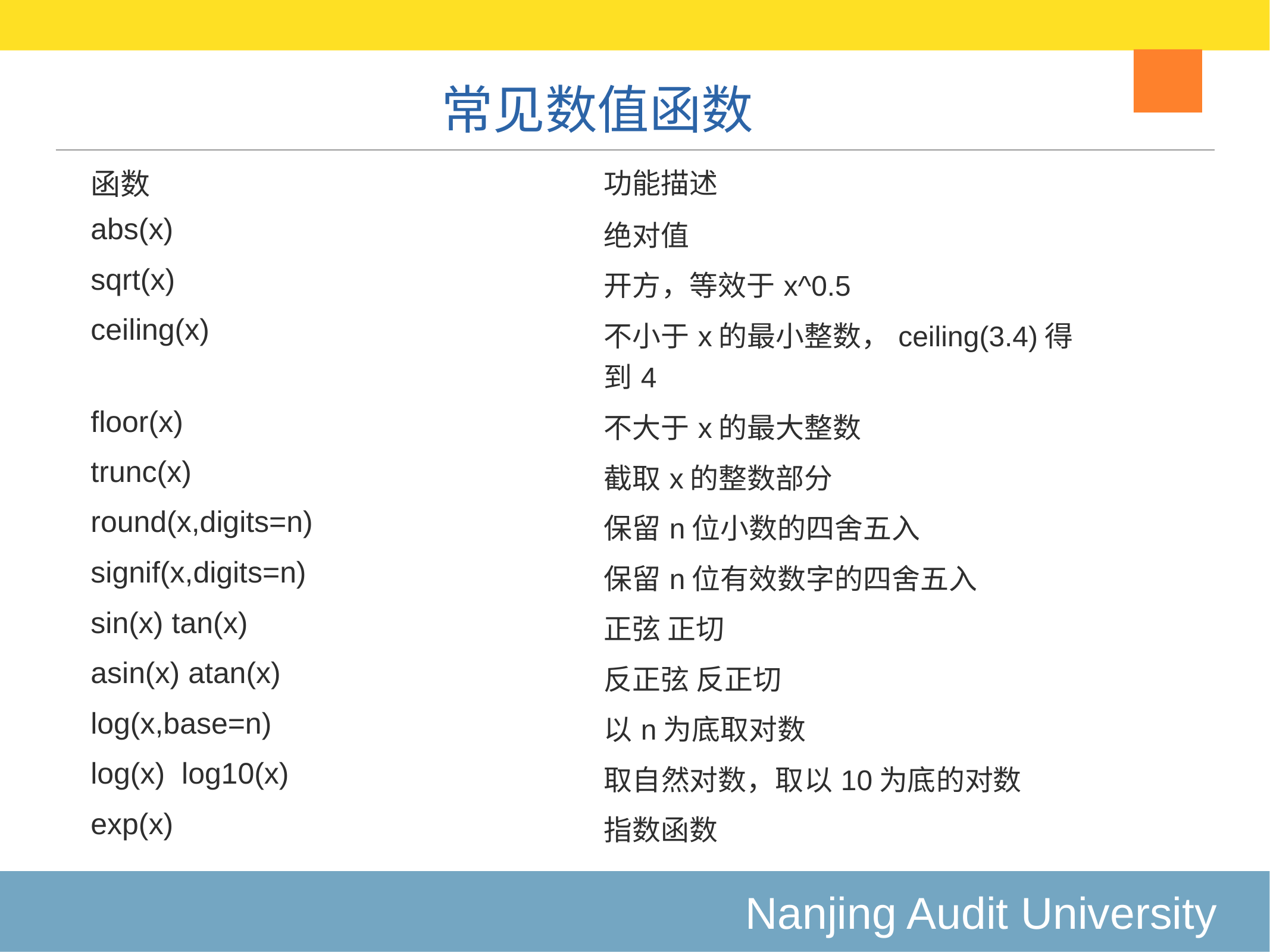

# 常见数值函数
| 函数 | 功能描述 |
| --- | --- |
| abs(x) | 绝对值 |
| sqrt(x) | 开方，等效于x^0.5 |
| ceiling(x) | 不小于x的最小整数，ceiling(3.4)得到4 |
| floor(x) | 不大于x的最大整数 |
| trunc(x) | 截取x的整数部分 |
| round(x,digits=n) | 保留n位小数的四舍五入 |
| signif(x,digits=n) | 保留n位有效数字的四舍五入 |
| sin(x) tan(x) | 正弦 正切 |
| asin(x) atan(x) | 反正弦 反正切 |
| log(x,base=n) | 以n为底取对数 |
| log(x) log10(x) | 取自然对数，取以10为底的对数 |
| exp(x) | 指数函数 |